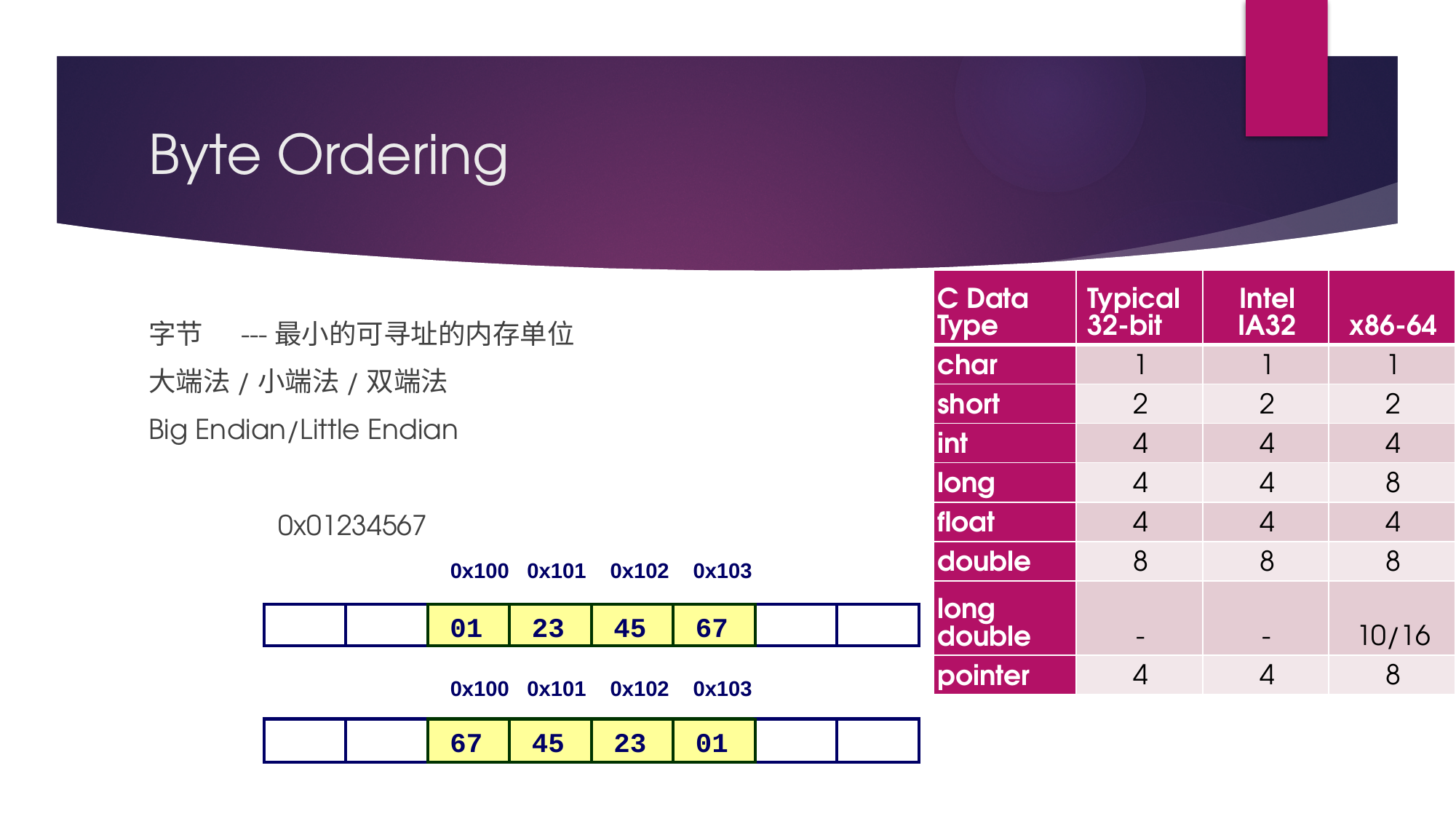

Big Endian	0x100 0x101 0x102 0x103
	Little Endian	0x100 0x101 0x102 0x103
# Byte Ordering
| C Data Type | Typical 32-bit | Intel IA32 | x86-64 |
| --- | --- | --- | --- |
| char | 1 | 1 | 1 |
| short | 2 | 2 | 2 |
| int | 4 | 4 | 4 |
| long | 4 | 4 | 8 |
| float | 4 | 4 | 4 |
| double | 8 | 8 | 8 |
| long double | - | - | 10/16 |
| pointer | 4 | 4 | 8 |
字节     ---最小的可寻址的内存单位
大端法/小端法/双端法
Big Endian/Little Endian

                 0x01234567
0x100   0x101    0x102    0x103
|  |  | 01 | 23 | 45 | 67 |  |  |
| --- | --- | --- | --- | --- | --- | --- | --- |
0x100   0x101    0x102    0x103
|  |  | 67 | 45 | 23 | 01 |  |  |
| --- | --- | --- | --- | --- | --- | --- | --- |